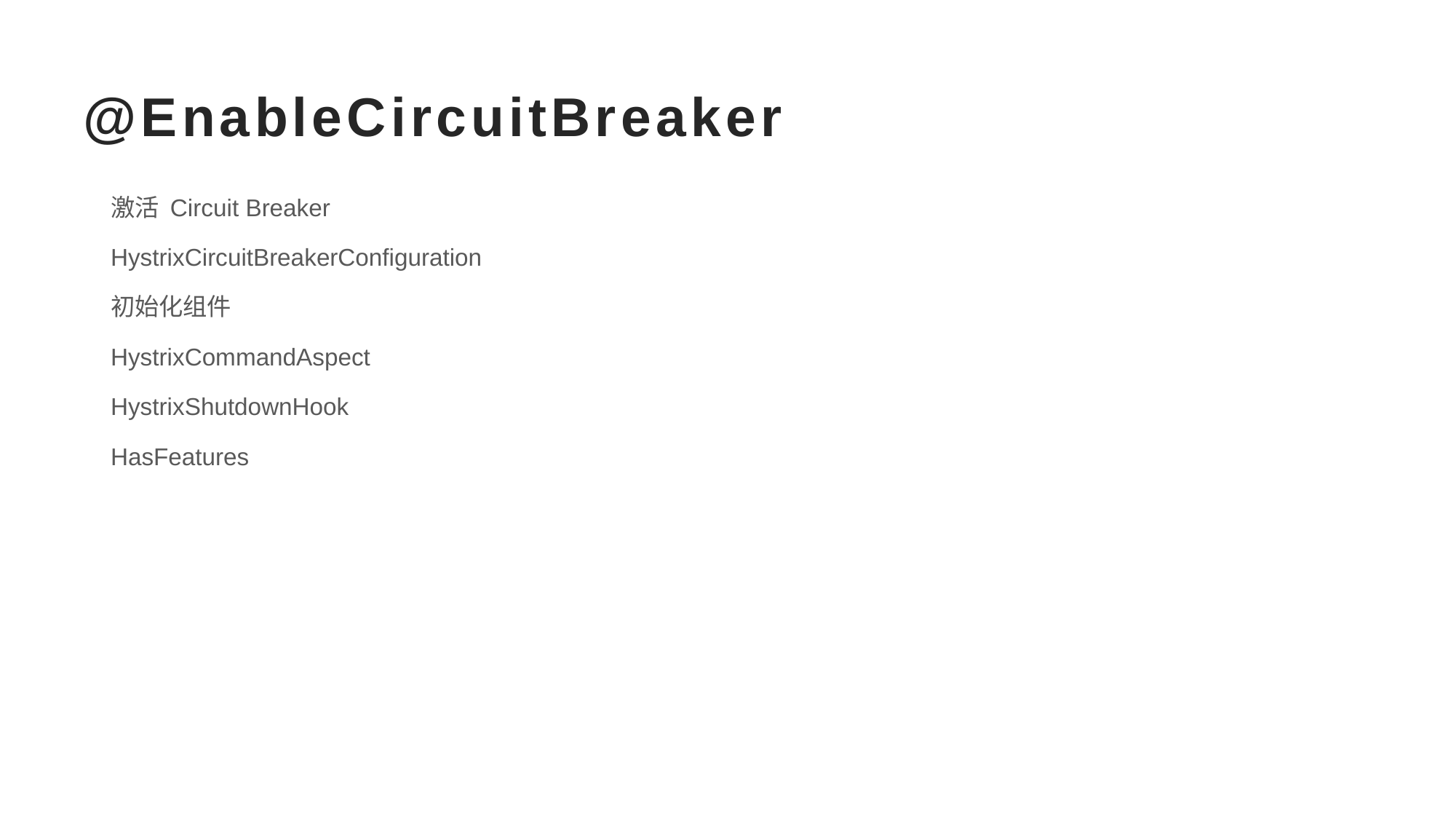

@EnableCircuitBreaker
激活 Circuit Breaker
HystrixCircuitBreakerConfiguration
初始化组件
HystrixCommandAspect
HystrixShutdownHook
HasFeatures